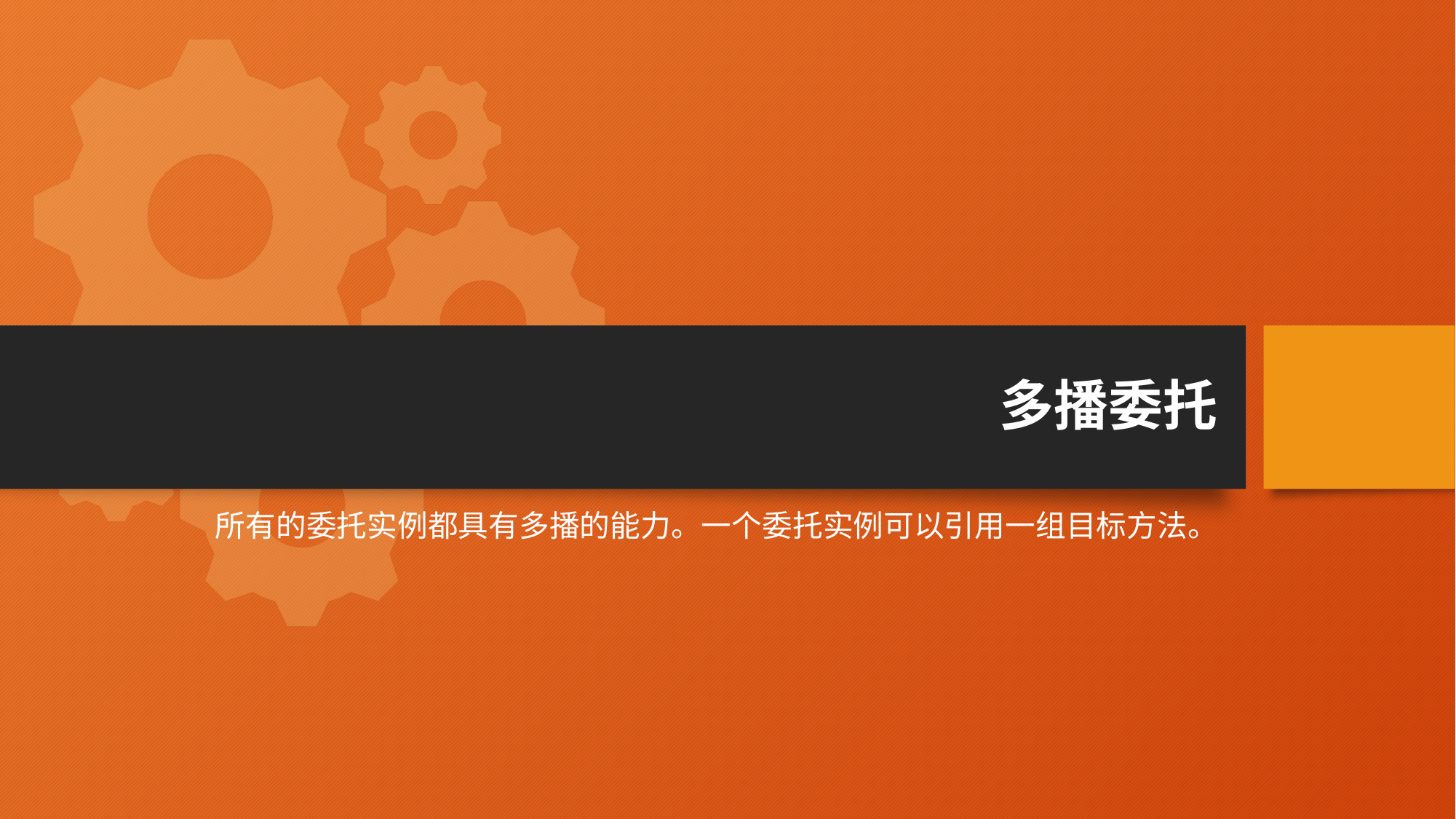

# 多播委托
所有的委托实例都具有多播的能力。一个委托实例可以引用一组目标方法。